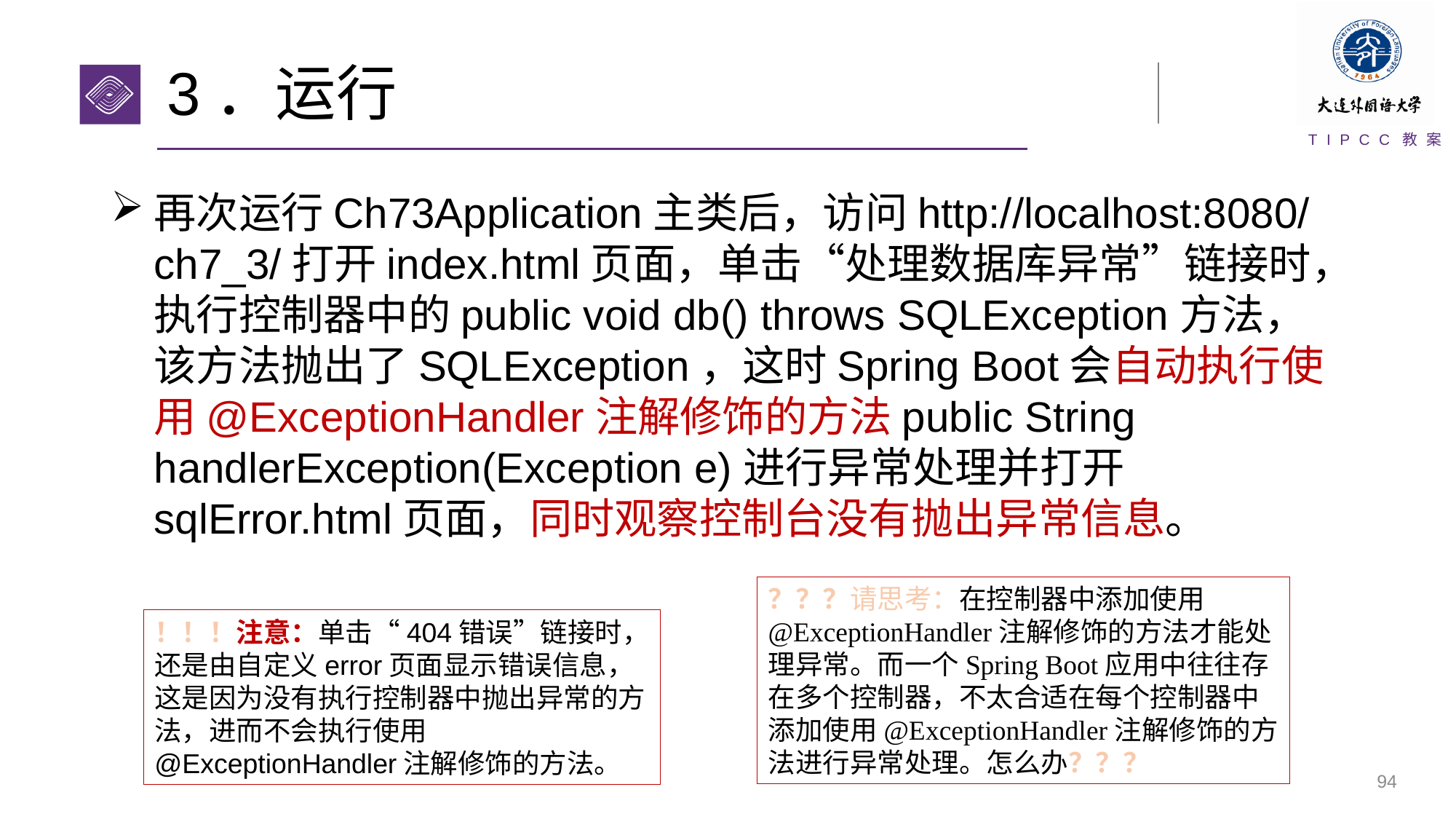

# 3．运行
再次运行Ch73Application主类后，访问http://localhost:8080/ch7_3/打开index.html页面，单击“处理数据库异常”链接时，执行控制器中的public void db() throws SQLException方法，该方法抛出了SQLException，这时Spring Boot会自动执行使用@ExceptionHandler注解修饰的方法public String handlerException(Exception e)进行异常处理并打开sqlError.html页面，同时观察控制台没有抛出异常信息。
？？？请思考：在控制器中添加使用@ExceptionHandler注解修饰的方法才能处理异常。而一个Spring Boot应用中往往存在多个控制器，不太合适在每个控制器中添加使用@ExceptionHandler注解修饰的方法进行异常处理。怎么办？？？
！！！注意：单击“404错误”链接时，还是由自定义error页面显示错误信息，这是因为没有执行控制器中抛出异常的方法，进而不会执行使用@ExceptionHandler注解修饰的方法。
94